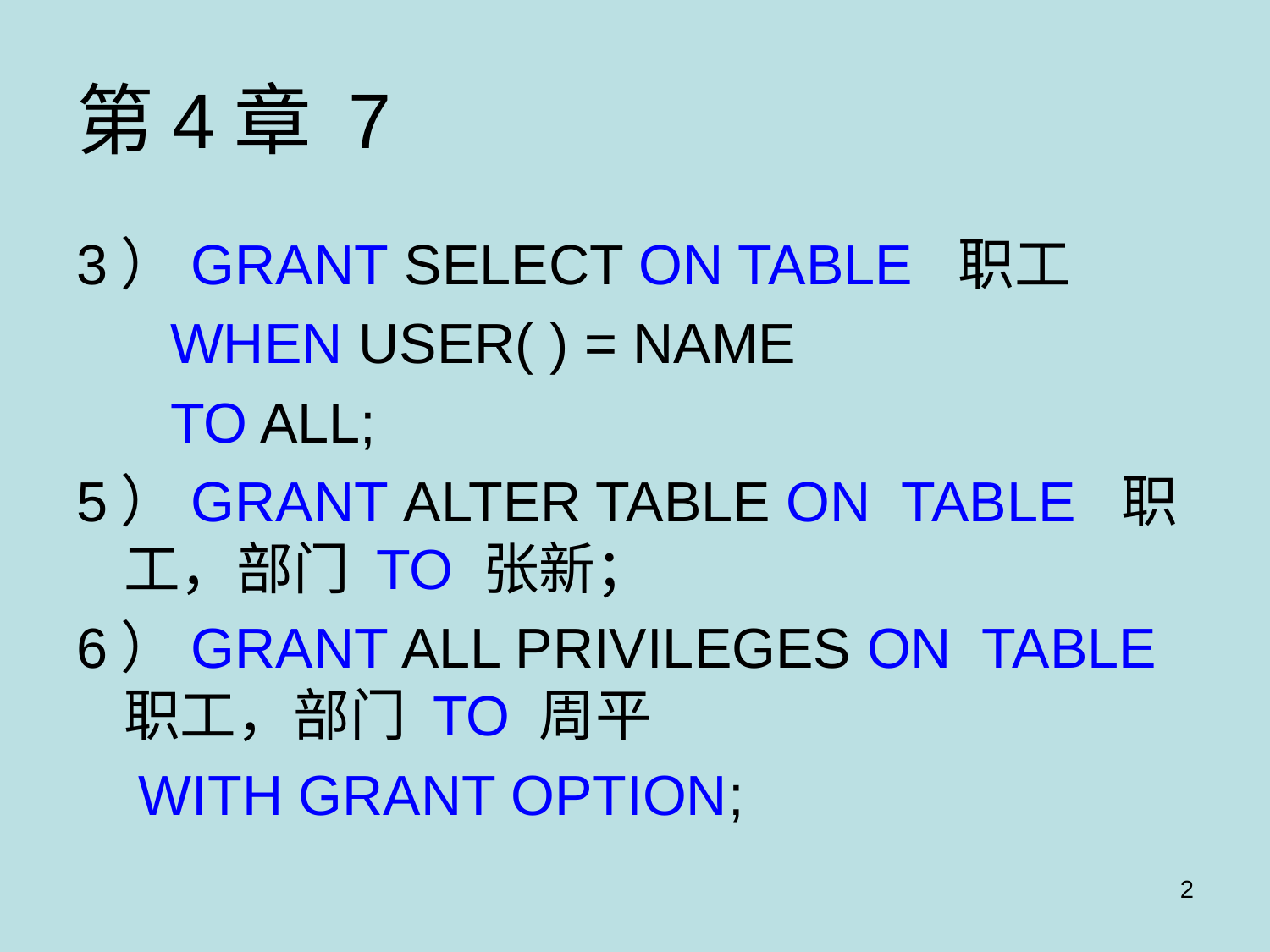

# 第4章 7
3）GRANT SELECT ON TABLE  职工
      WHEN USER( ) = NAME
      TO ALL;
5）GRANT ALTER TABLE ON  TABLE  职工，部门 TO 张新；
6）GRANT ALL PRIVILEGES ON  TABLE  职工，部门 TO 周平
    WITH GRANT OPTION;
2